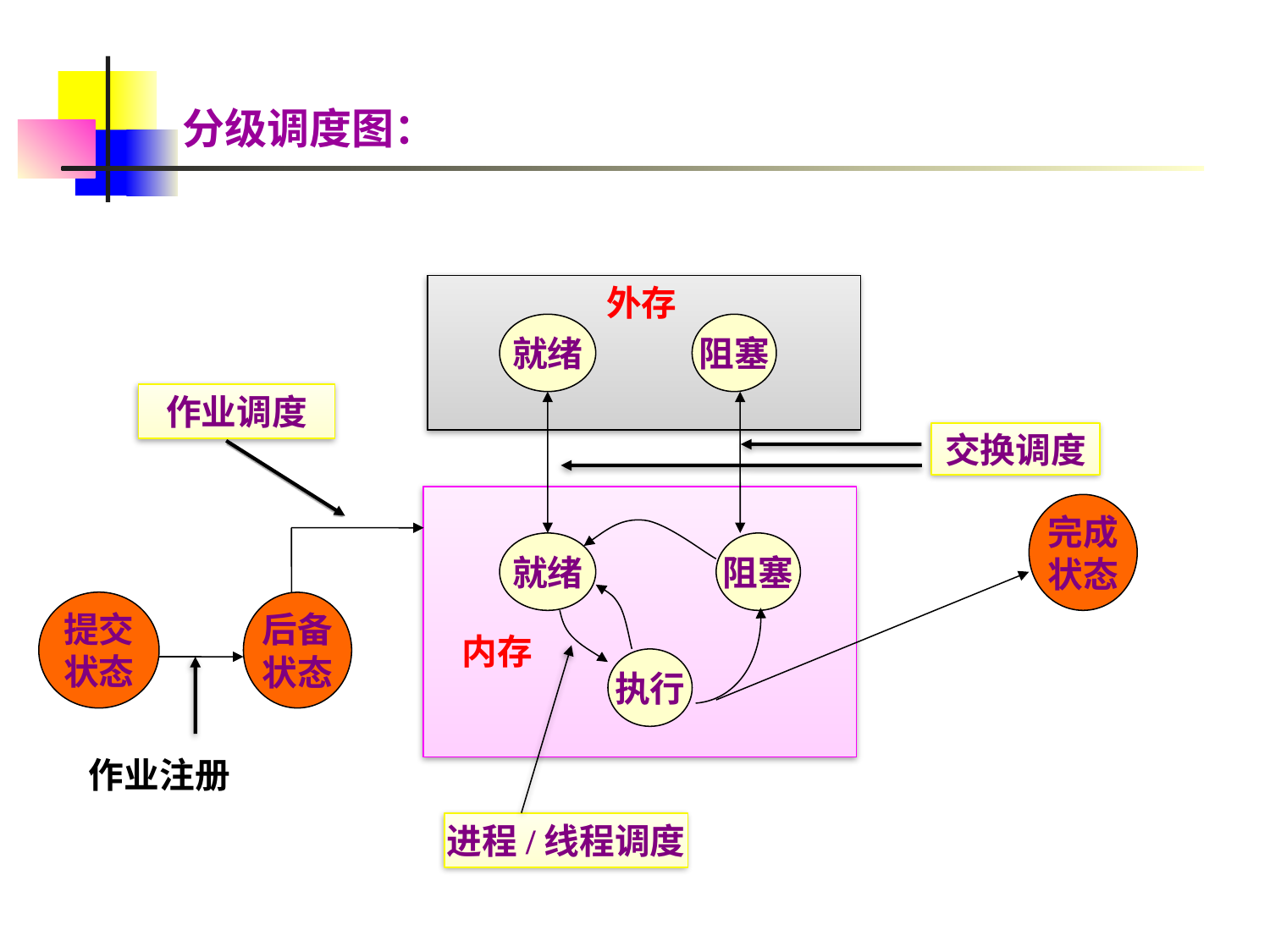

分级调度图：
外存

就绪
阻塞

完成
状态

就绪
阻塞

提交
状态
后备
状态

内存
执行

作业注册
作业调度

交换调度

进程/线程调度